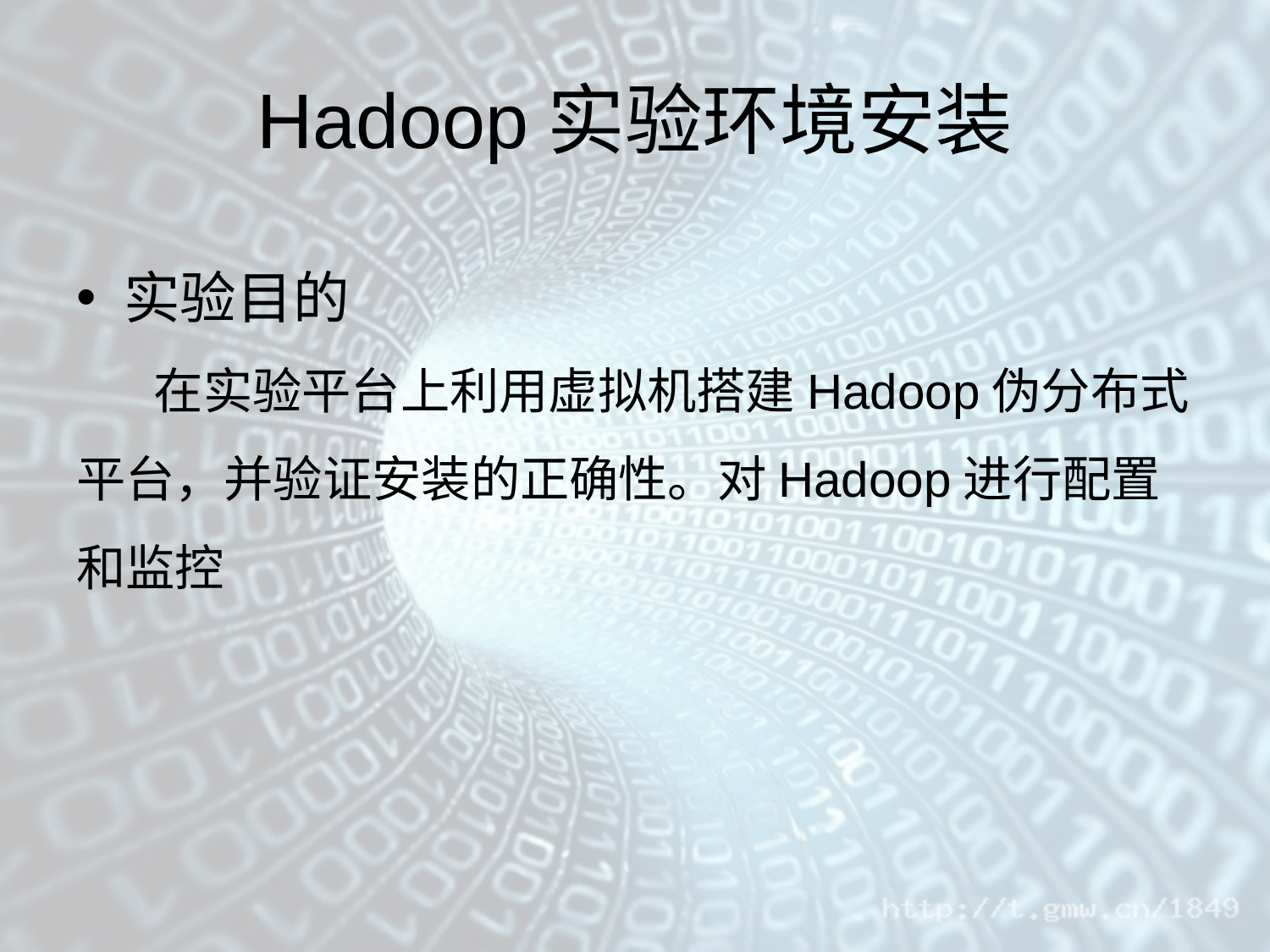

# Hadoop实验环境安装
实验目的
      在实验平台上利用虚拟机搭建Hadoop伪分布式
平台，并验证安装的正确性。对Hadoop进行配置和监控